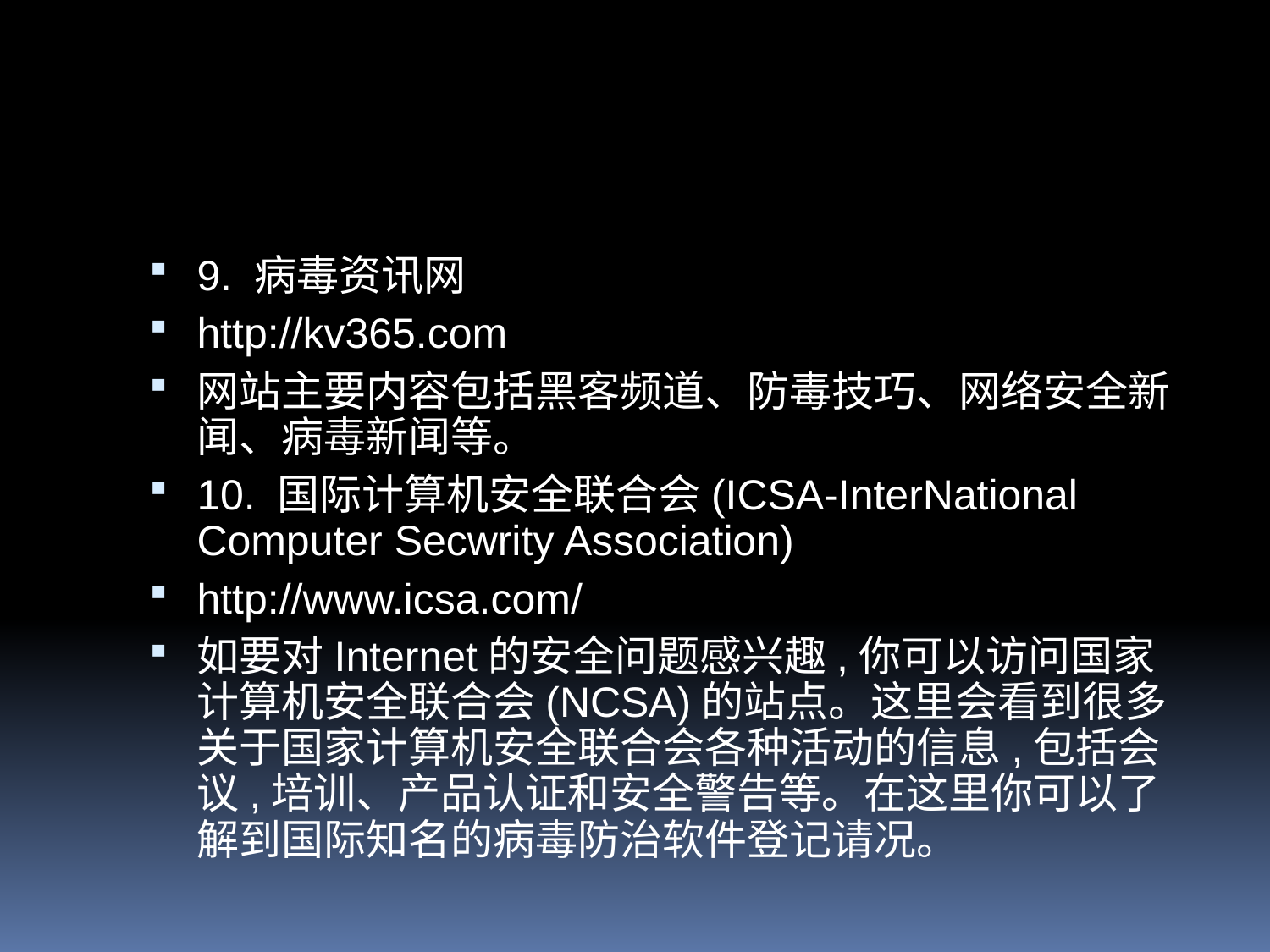

#
9. 病毒资讯网
http://kv365.com
网站主要内容包括黑客频道、防毒技巧、网络安全新闻、病毒新闻等。
10. 国际计算机安全联合会(ICSA-InterNational Computer Secwrity Association)
http://www.icsa.com/
如要对Internet的安全问题感兴趣,你可以访问国家计算机安全联合会(NCSA)的站点。这里会看到很多关于国家计算机安全联合会各种活动的信息,包括会议,培训、产品认证和安全警告等。在这里你可以了解到国际知名的病毒防治软件登记请况。